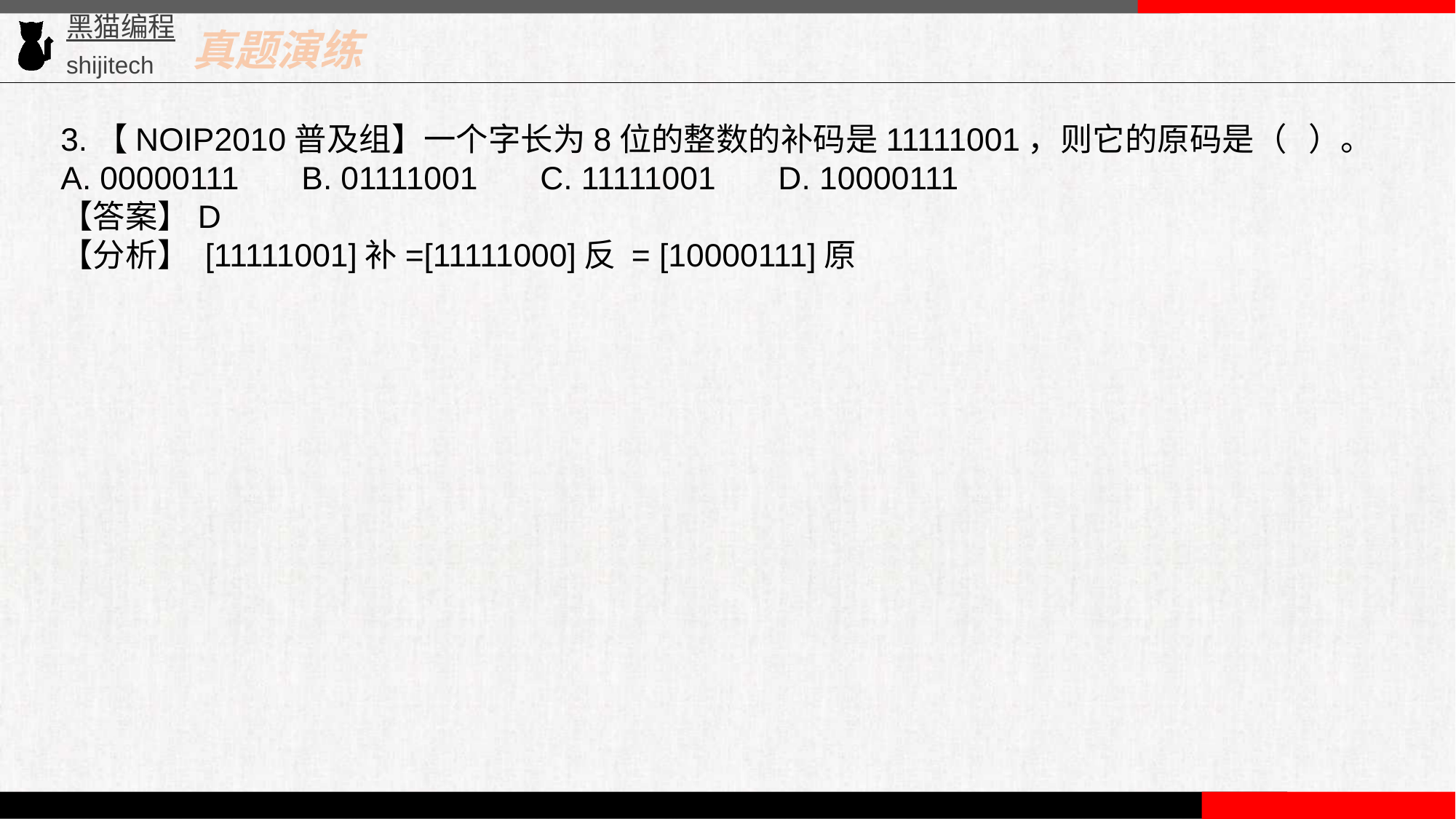

真题演练

3.【NOIP2010普及组】一个字长为8位的整数的补码是11111001，则它的原码是（   ）。
A. 00000111       B. 01111001       C. 11111001       D. 10000111
【答案】D
【分析】 [11111001]补=[11111000]反 = [10000111]原